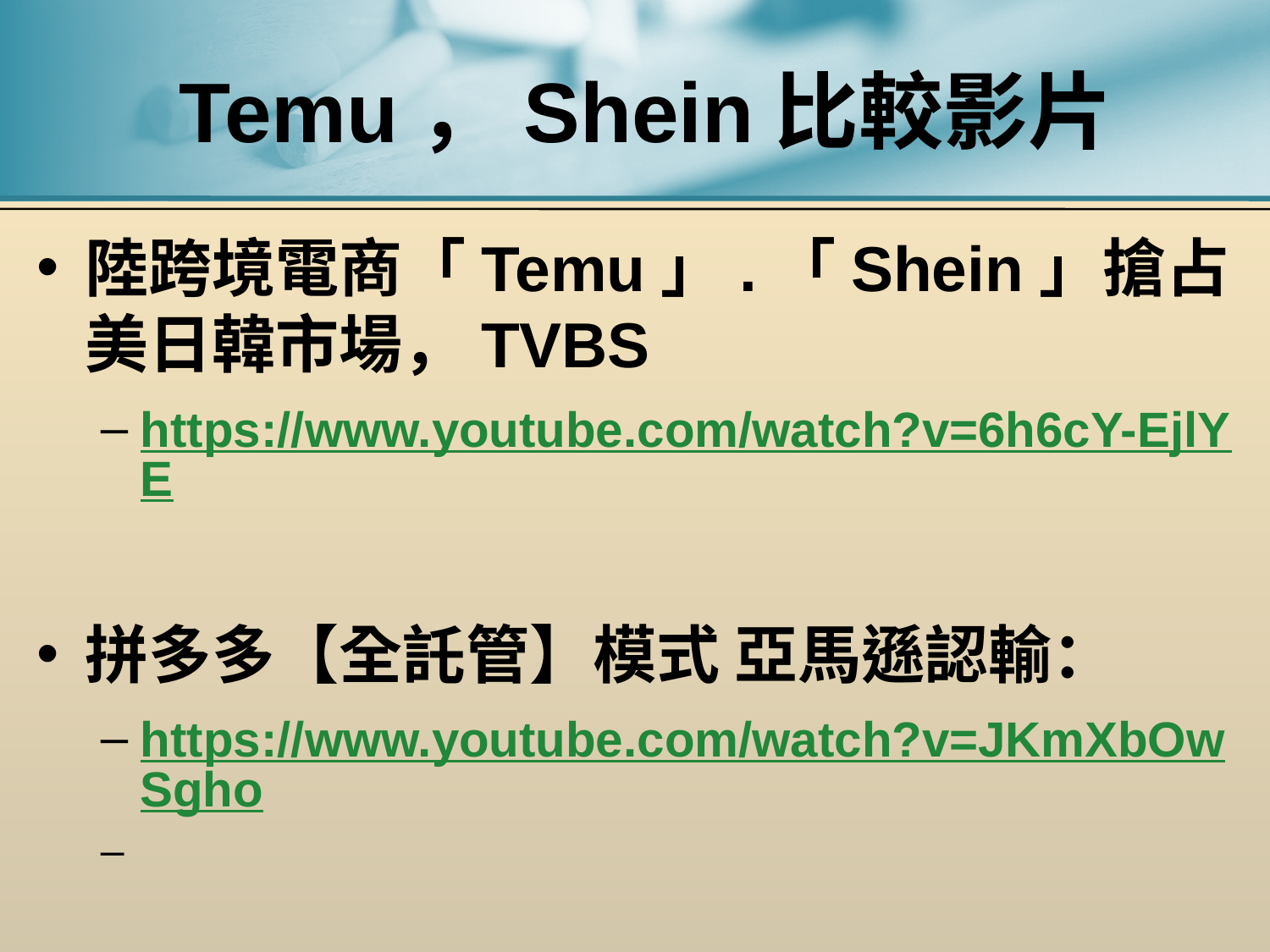

# Temu，Shein比較影片
陸跨境電商「Temu」.「Shein」搶占美日韓市場，TVBS
https://www.youtube.com/watch?v=6h6cY-EjlYE

拼多多【全託管】模式 亞馬遜認輸：
https://www.youtube.com/watch?v=JKmXbOwSgho